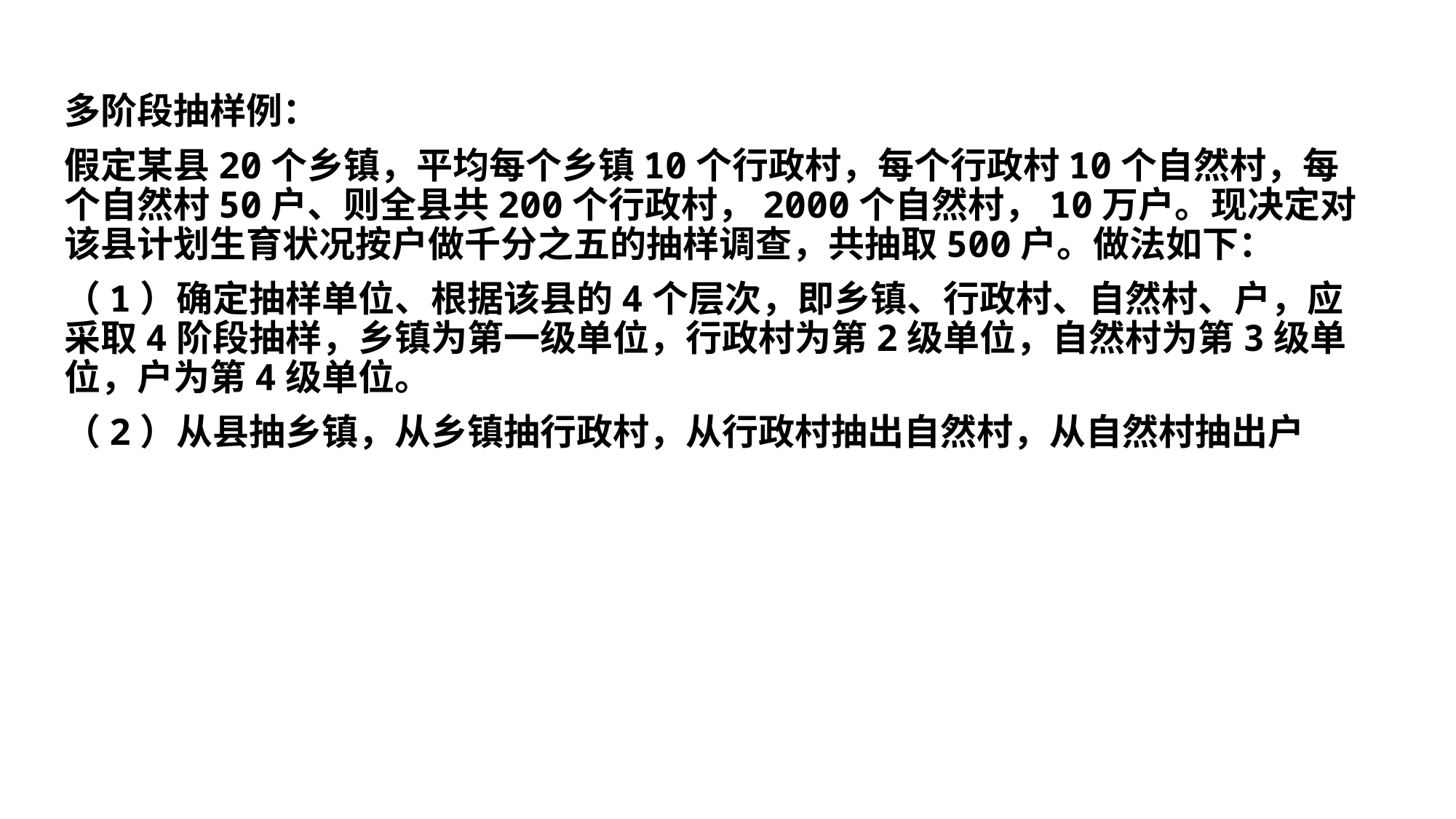

多阶段抽样例：
假定某县20个乡镇，平均每个乡镇10个行政村，每个行政村10个自然村，每个自然村50户、则全县共200个行政村，2000个自然村，10万户。现决定对该县计划生育状况按户做千分之五的抽样调查，共抽取500户。做法如下：
（1）确定抽样单位、根据该县的4个层次，即乡镇、行政村、自然村、户，应采取4阶段抽样，乡镇为第一级单位，行政村为第2级单位，自然村为第3级单位，户为第4级单位。
（2）从县抽乡镇，从乡镇抽行政村，从行政村抽出自然村，从自然村抽出户